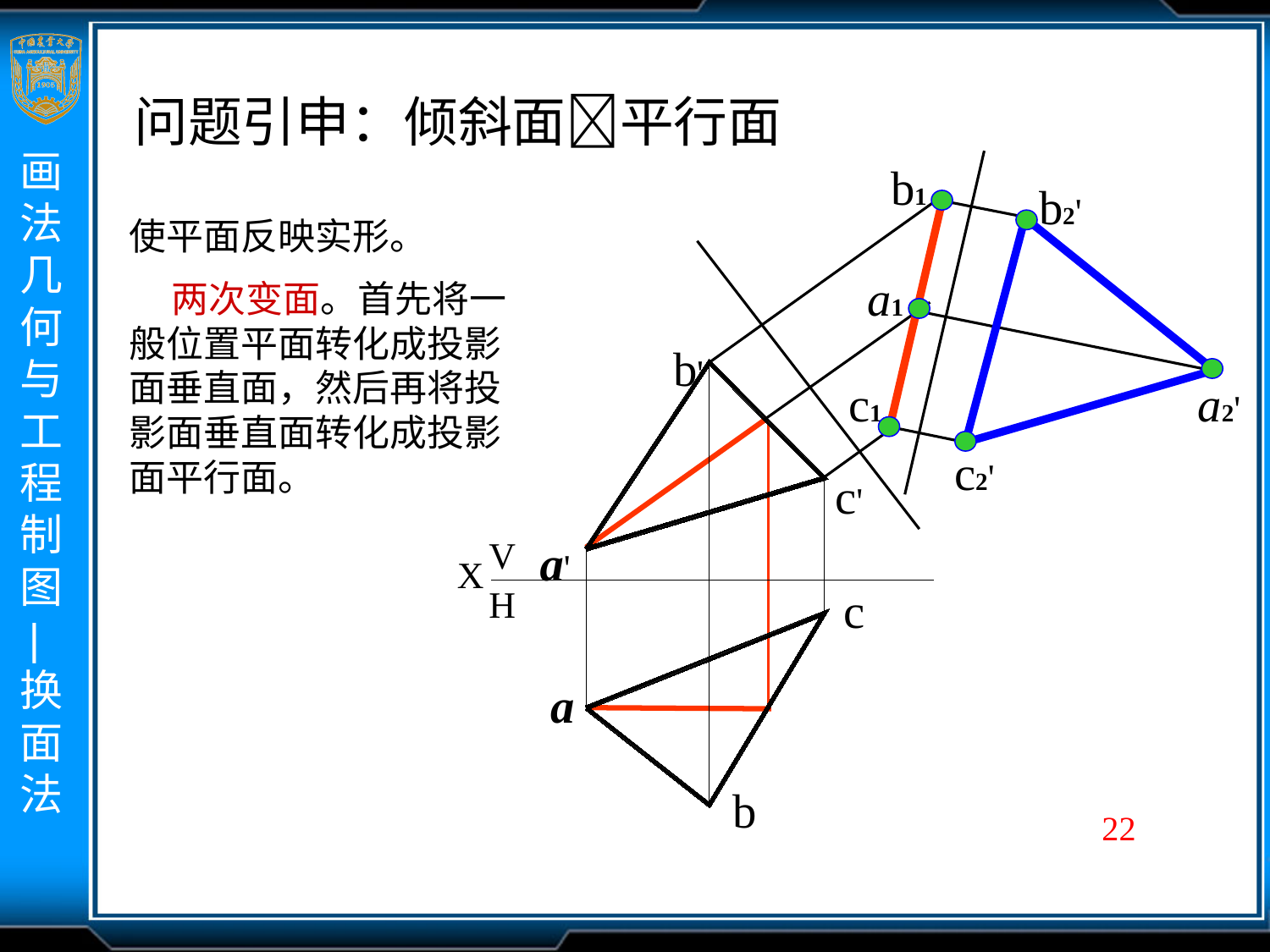

问题引申：倾斜面⇒平行面
b1

b2'

使平面反映实形。
    两次变面。首先将一般位置平面转化成投影面垂直面，然后再将投影面垂直面转化成投影面平行面。

a1

b'

c'
V
X
H
a'
c
a
b

c1
a2'

c2'

22